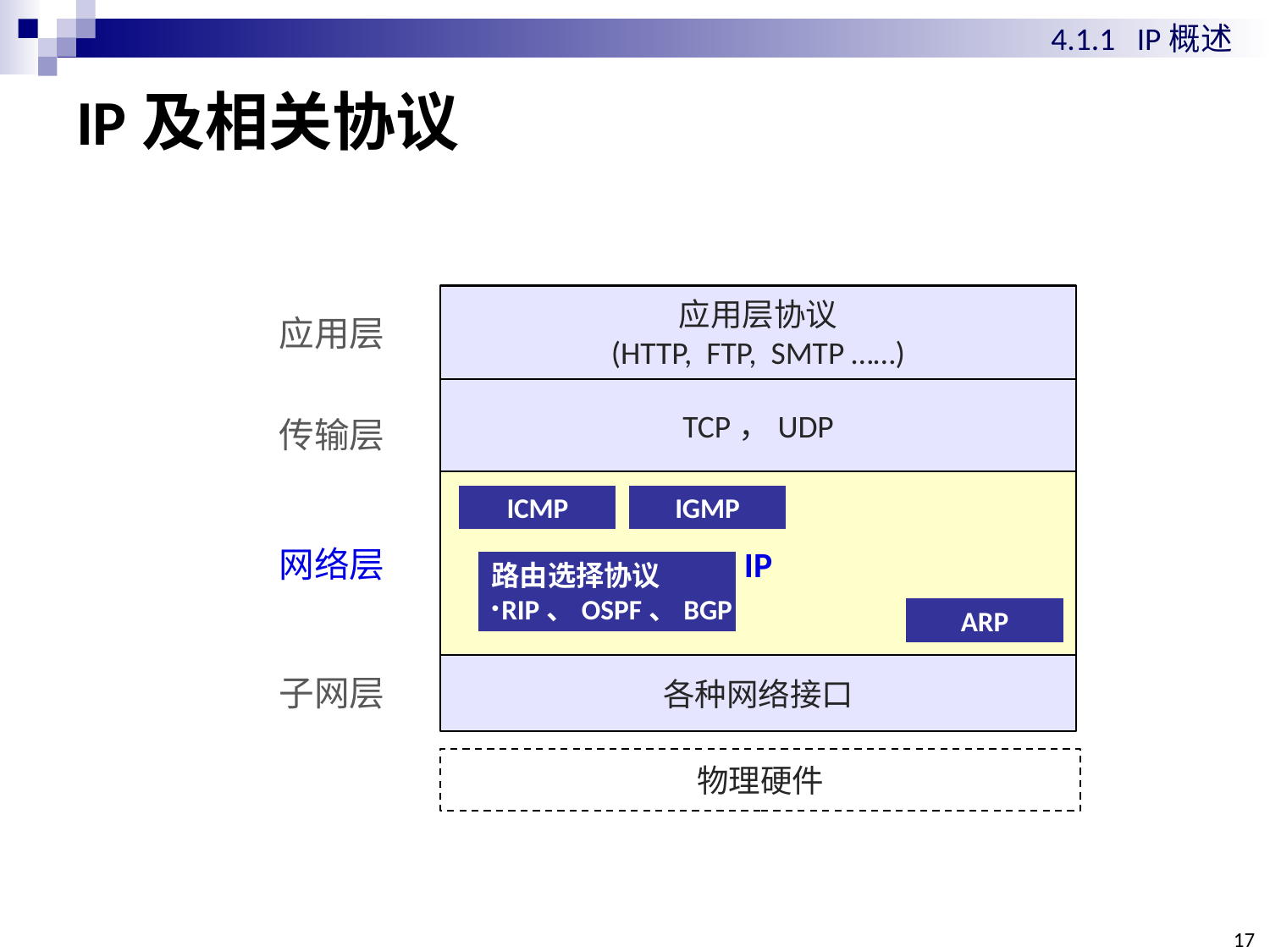

4.1.1   IP概述
# IP及相关协议
应用层协议
(HTTP,  FTP,  SMTP ……)
应用层
TCP，UDP
传输层
IP
IGMP
ICMP
网络层
路由选择协议
RIP、OSPF、BGP
ARP
各种网络接口
子网层
物理硬件
17